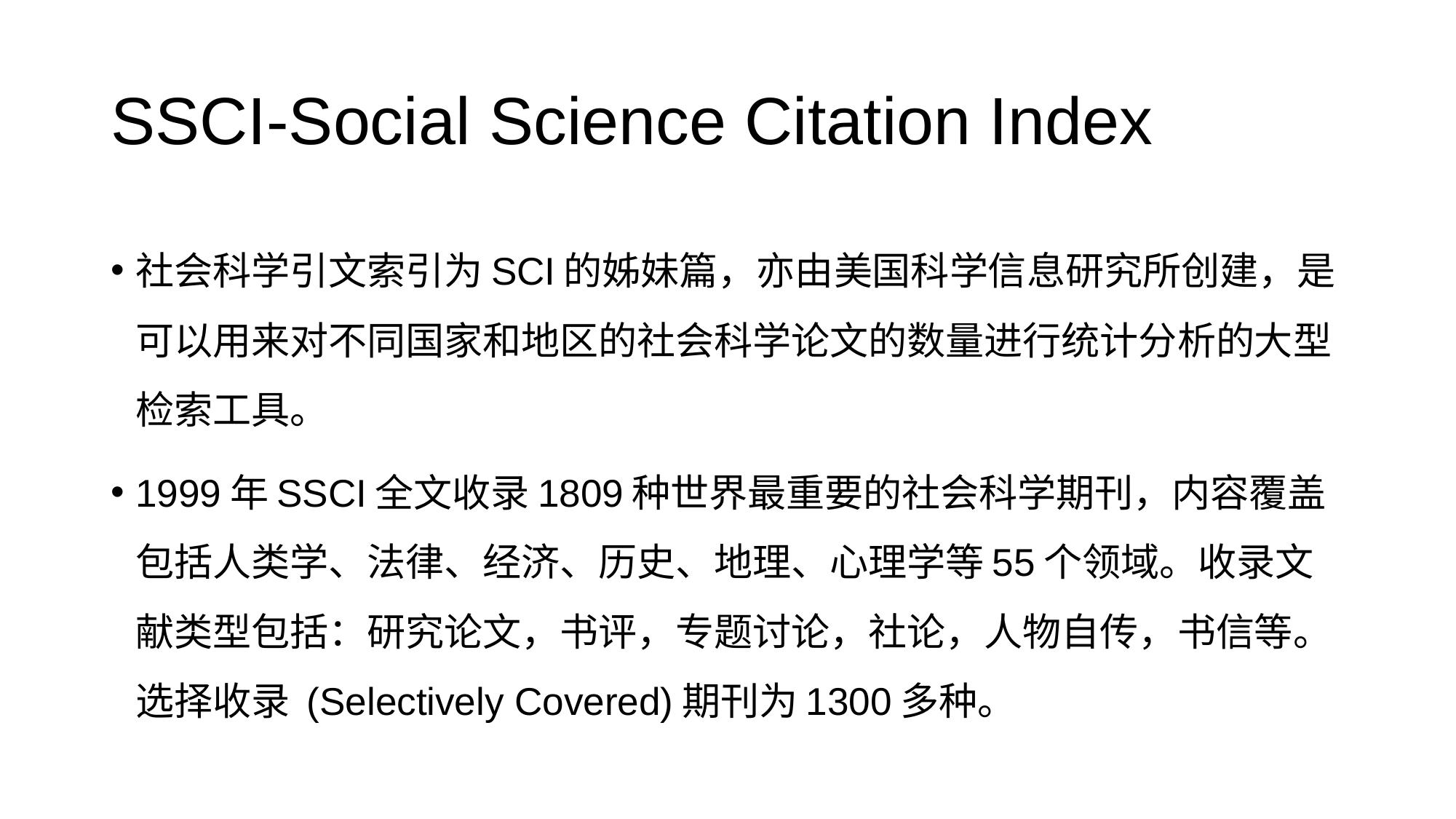

# SSCI-Social Science Citation Index
社会科学引文索引为SCI的姊妹篇，亦由美国科学信息研究所创建，是可以用来对不同国家和地区的社会科学论文的数量进行统计分析的大型检索工具。
1999年SSCI全文收录1809种世界最重要的社会科学期刊，内容覆盖包括人类学、法律、经济、历史、地理、心理学等55个领域。收录文献类型包括：研究论文，书评，专题讨论，社论，人物自传，书信等。选择收录 (Selectively Covered)期刊为1300多种。